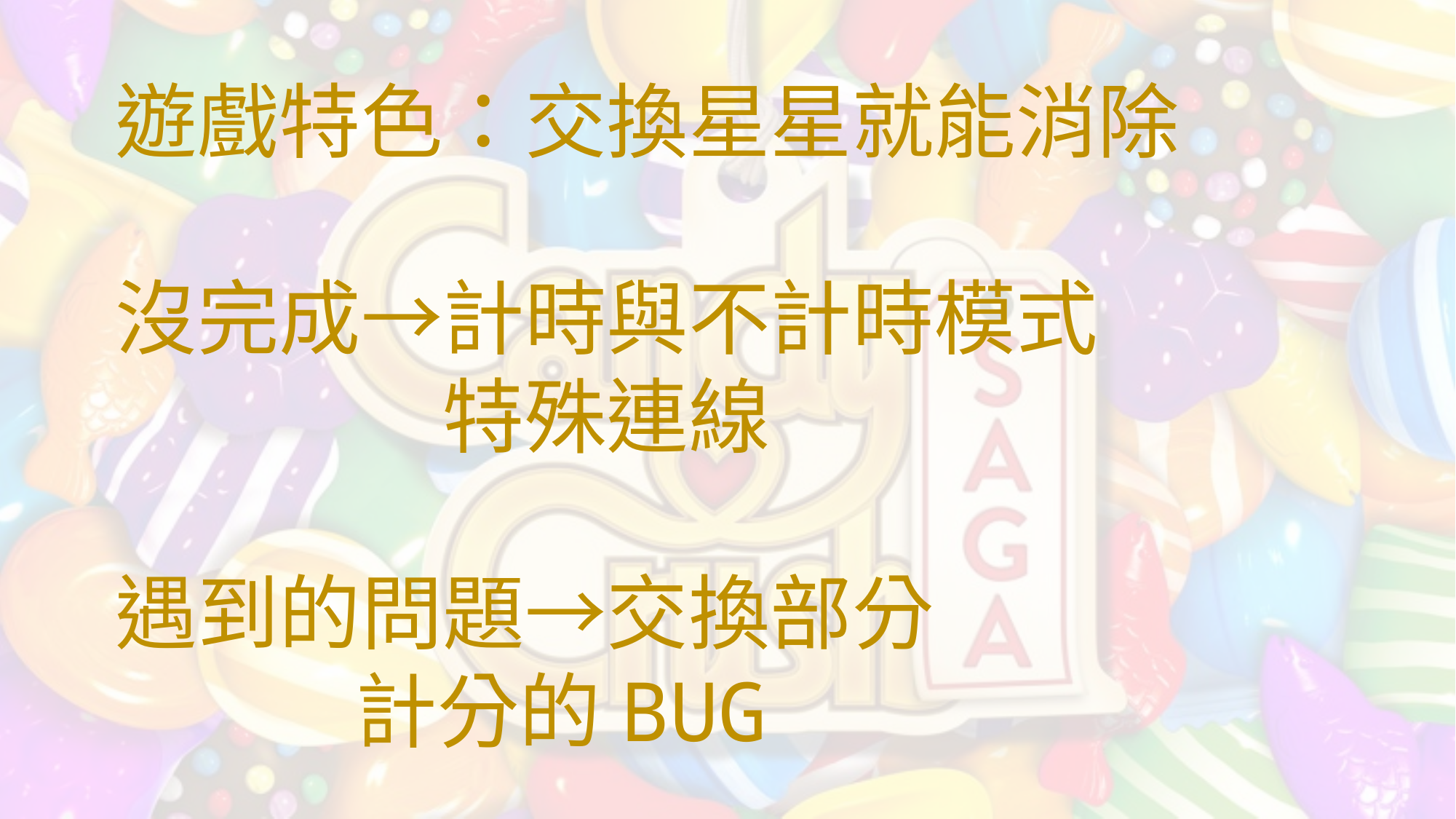

遊戲特色：交換星星就能消除

沒完成→計時與不計時模式
			特殊連線

遇到的問題→交換部分
            計分的BUG